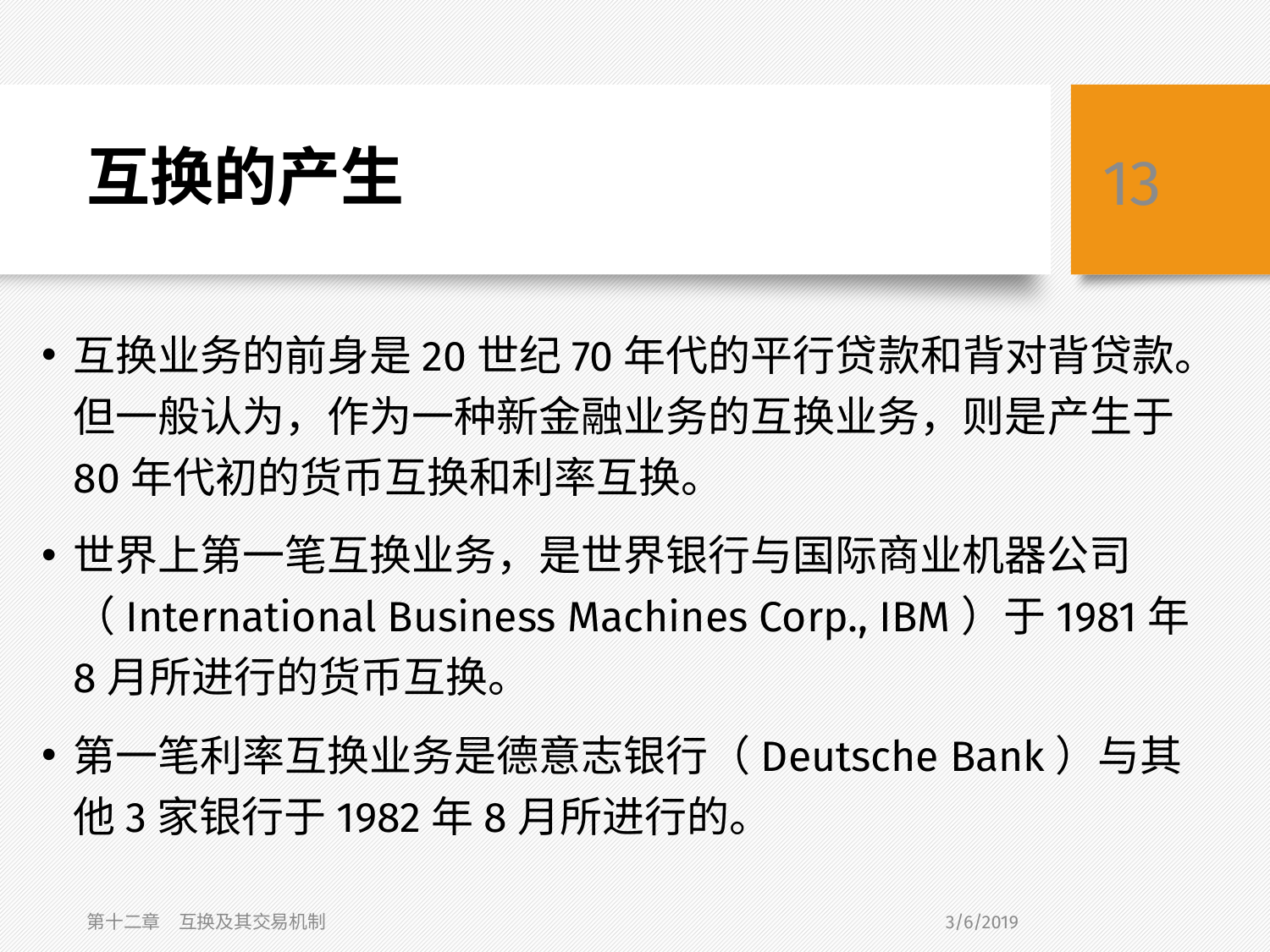

# 互换的产生
13
互换业务的前身是20世纪70年代的平行贷款和背对背贷款。但一般认为，作为一种新金融业务的互换业务，则是产生于80年代初的货币互换和利率互换。
世界上第一笔互换业务，是世界银行与国际商业机器公司（International Business Machines Corp., IBM）于1981年8月所进行的货币互换。
第一笔利率互换业务是德意志银行（Deutsche Bank）与其他3家银行于1982年8月所进行的。
3/6/2019
第十二章　互换及其交易机制